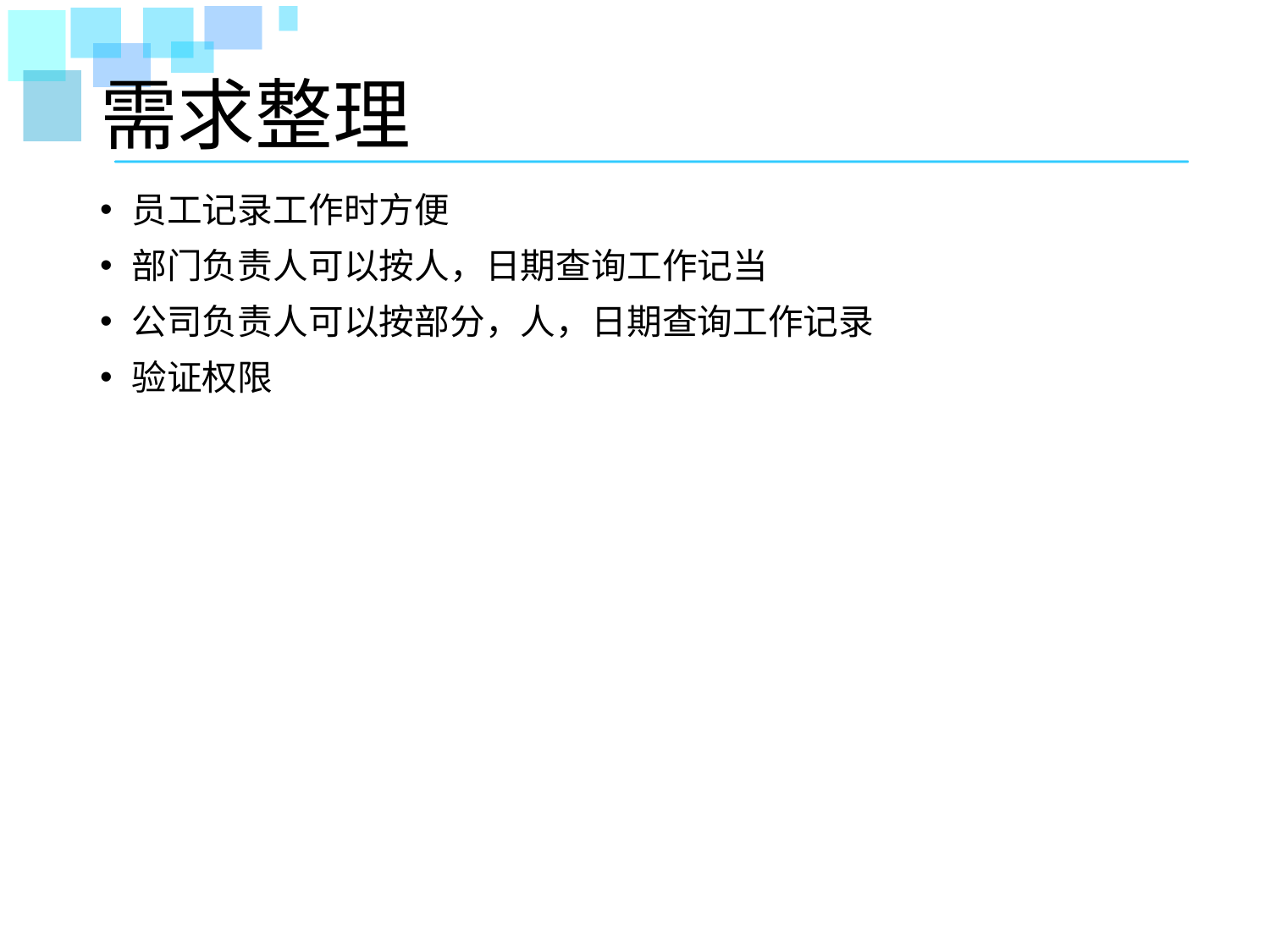

# 需求整理
员工记录工作时方便
部门负责人可以按人，日期查询工作记当
公司负责人可以按部分，人，日期查询工作记录
验证权限